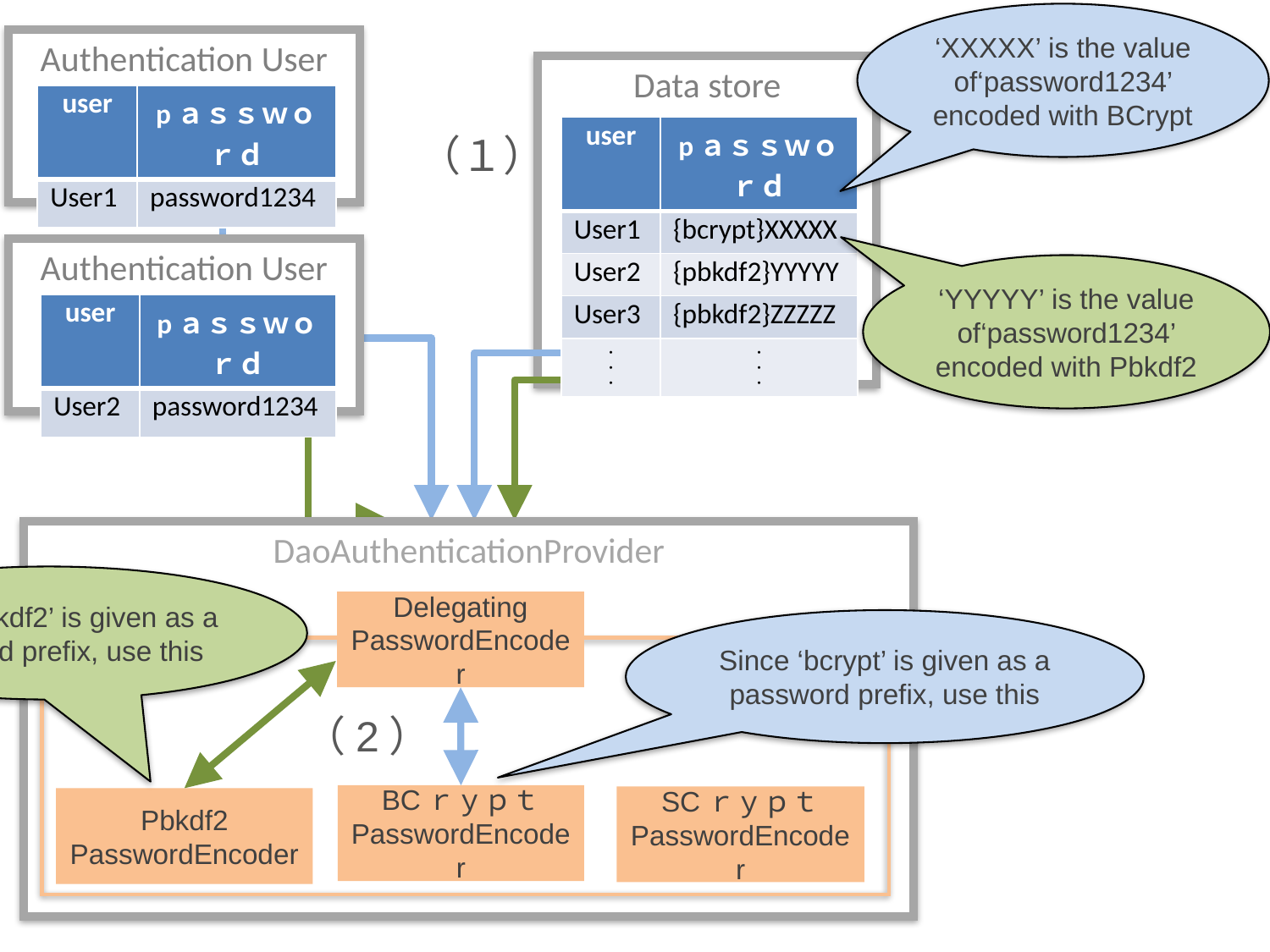

‘XXXXX’ is the value of‘password1234’ encoded with BCrypt
Authentication User
Data store
| user | pａｓｓｗｏｒｄ |
| --- | --- |
| User1 | password1234 |
| user | pａｓｓｗｏｒｄ |
| --- | --- |
| User1 | {bcrypt}XXXXX |
| User2 | {pbkdf2}YYYYY |
| User3 | {pbkdf2}ZZZZZ |
| ・ ・ ・ | ・ ・ ・ |
（１）
Authentication User
‘YYYYY’ is the value of‘password1234’ encoded with Pbkdf2
| user | pａｓｓｗｏｒｄ |
| --- | --- |
| User2 | password1234 |
DaoAuthenticationProvider

Since ‘pbkdf2’ is given as a password prefix, use this
Delegating
PasswordEncoder
Since ‘bcrypt’ is given as a password prefix, use this

（2）
BCｒｙｐｔ
PasswordEncoder
SCｒｙｐｔ
PasswordEncoder
Pbkdf2
PasswordEncoder